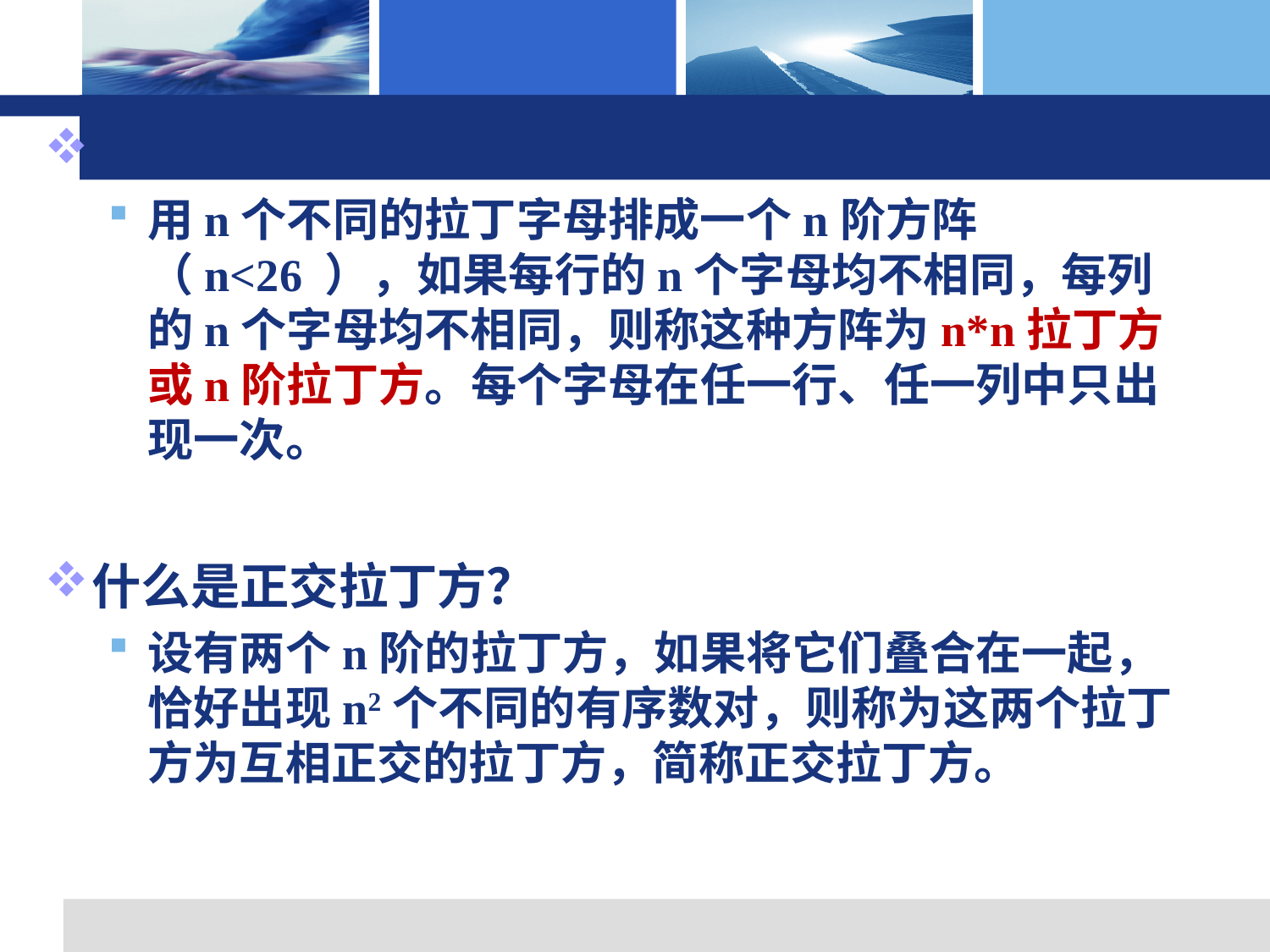

什么是n阶拉丁方？
用n个不同的拉丁字母排成一个n阶方阵（n<26 ），如果每行的n个字母均不相同，每列的n个字母均不相同，则称这种方阵为n*n拉丁方或n阶拉丁方。每个字母在任一行、任一列中只出现一次。

什么是正交拉丁方？
设有两个n阶的拉丁方，如果将它们叠合在一起，恰好出现n2个不同的有序数对，则称为这两个拉丁方为互相正交的拉丁方，简称正交拉丁方。